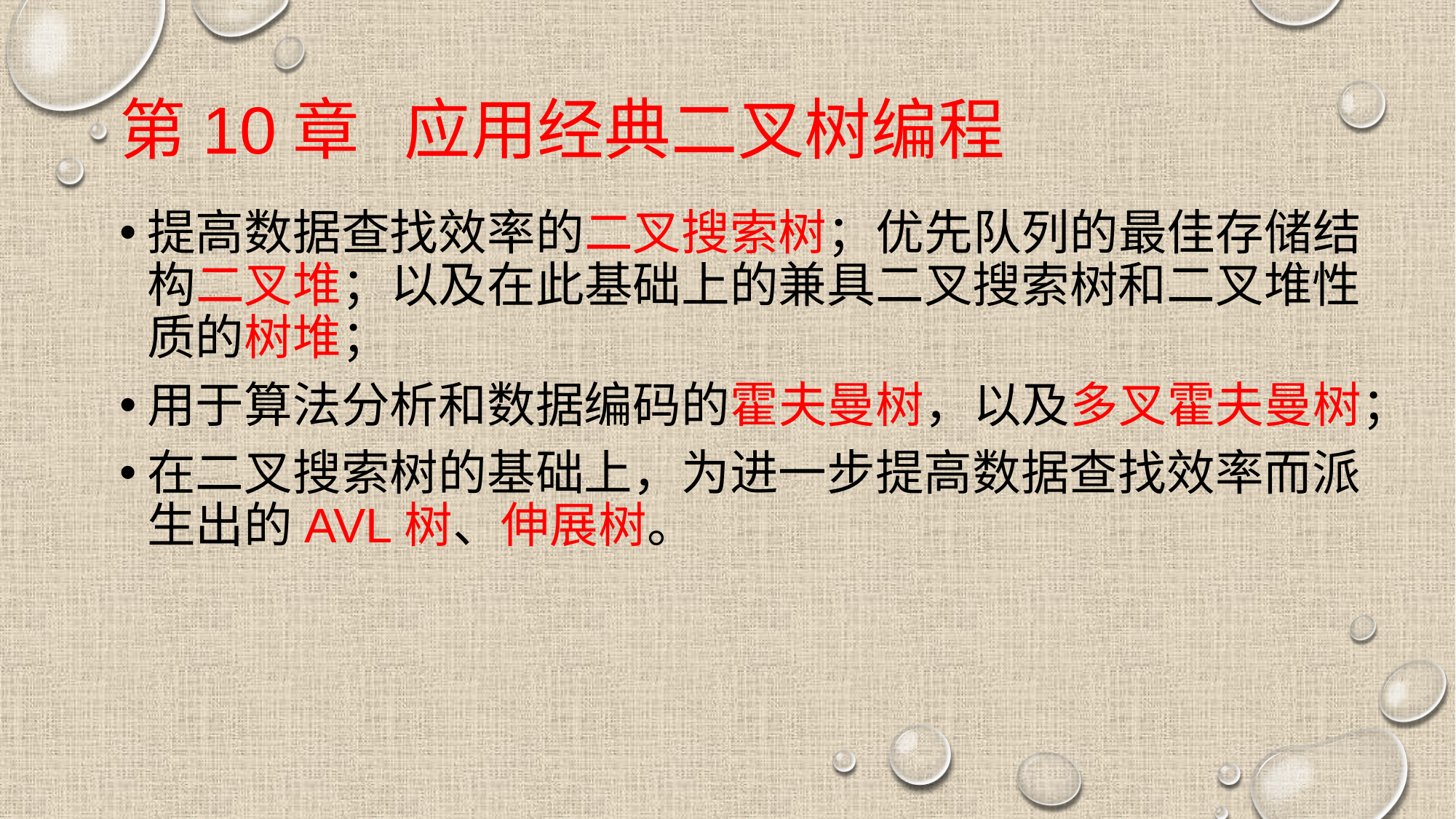

# 第10章   应用经典二叉树编程
提高数据查找效率的二叉搜索树；优先队列的最佳存储结构二叉堆；以及在此基础上的兼具二叉搜索树和二叉堆性质的树堆；
用于算法分析和数据编码的霍夫曼树，以及多叉霍夫曼树；
在二叉搜索树的基础上，为进一步提高数据查找效率而派生出的AVL树、伸展树。